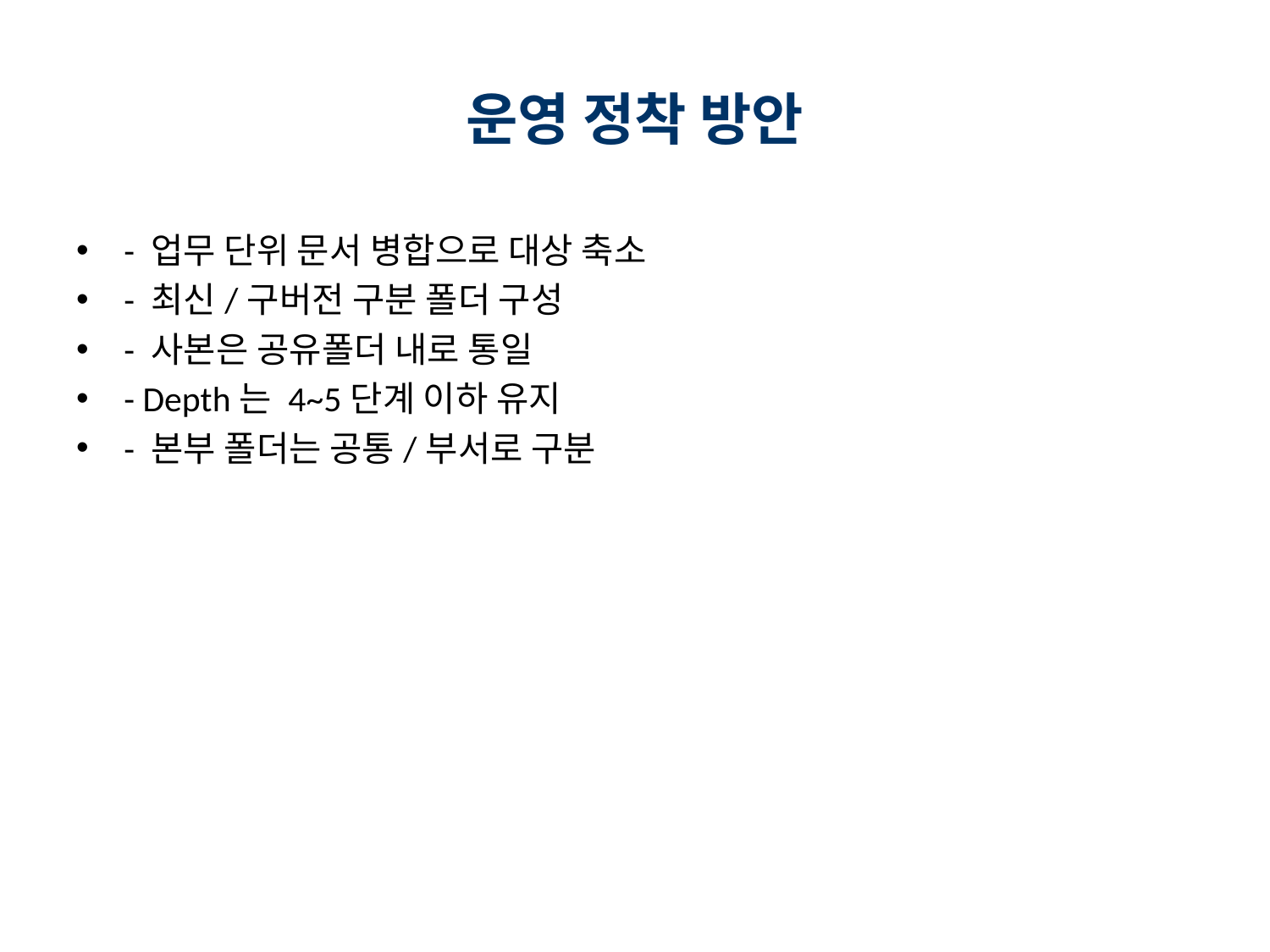

# 운영 정착 방안
- 업무 단위 문서 병합으로 대상 축소
- 최신/구버전 구분 폴더 구성
- 사본은 공유폴더 내로 통일
- Depth는 4~5단계 이하 유지
- 본부 폴더는 공통/부서로 구분